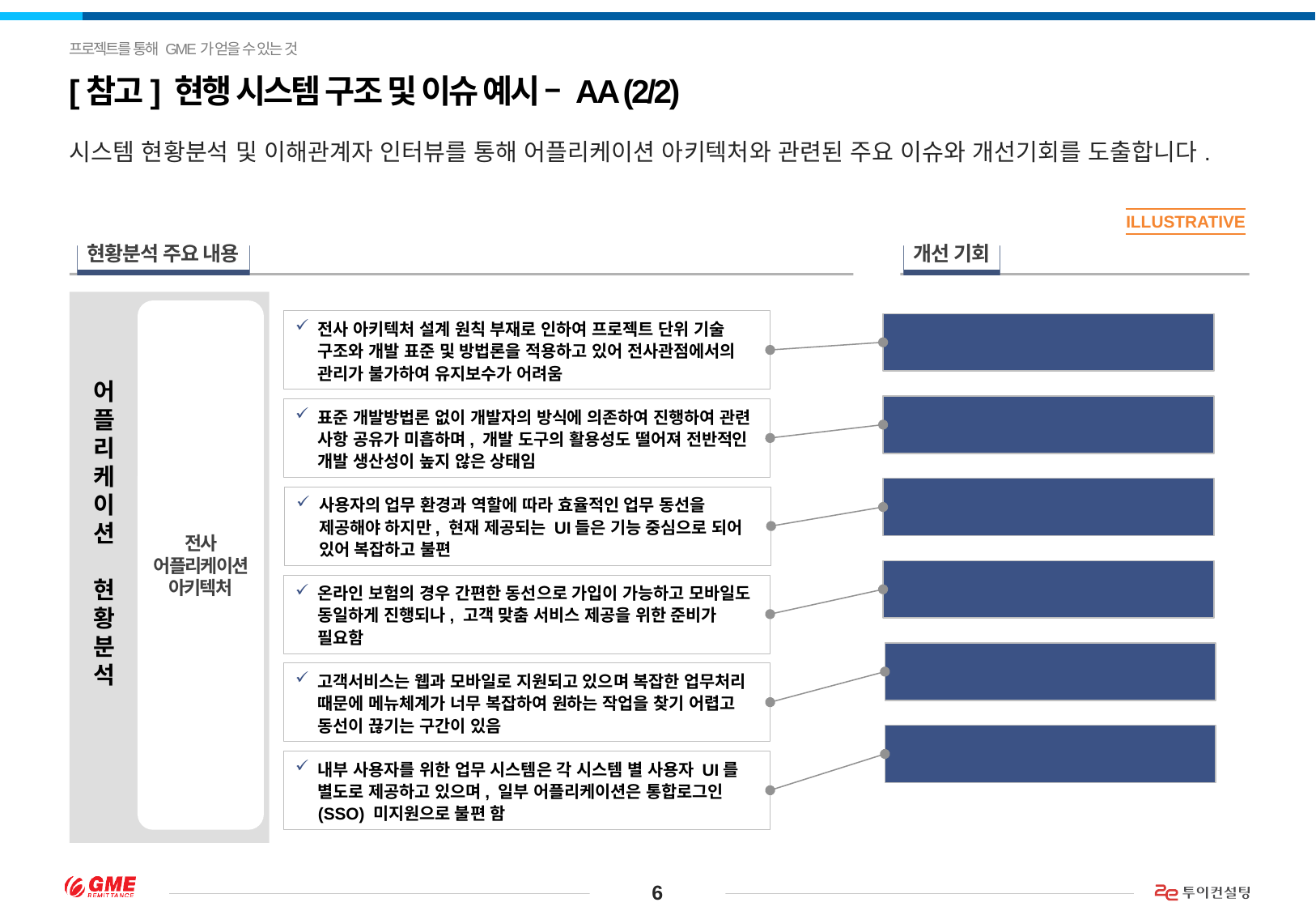

프로젝트를 통해 GME가 얻을 수 있는 것
# [참고] 현행 시스템 구조 및 이슈 예시 – AA (2/2)
시스템 현황분석 및 이해관계자 인터뷰를 통해 어플리케이션 아키텍처와 관련된 주요 이슈와 개선기회를 도출합니다.
ILLUSTRATIVE
현황분석 주요 내용
개선 기회

전사 어플리케이션 아키텍처
어플리케이션

현황분석
전사 아키텍처 설계 원칙 부재로 인하여 프로젝트 단위 기술 구조와 개발 표준 및 방법론을 적용하고 있어 전사관점에서의 관리가 불가하여 유지보수가 어려움
전사 아키텍처 설계 원칙 및 아키텍처 수립
표준 개발방법론 및 기술 구조 정의
표준 개발방법론 없이 개발자의 방식에 의존하여 진행하여 관련 사항 공유가 미흡하며, 개발 도구의 활용성도 떨어져 전반적인 개발 생산성이 높지 않은 상태임
사용자 중심의 UI/UX 표준 정의 및 시스템 적용 방안 수립
사용자의 업무 환경과 역할에 따라 효율적인 업무 동선을 제공해야 하지만, 현재 제공되는 UI들은 기능 중심으로 되어 있어 복잡하고 불편
고객 맞춤 콘텐츠 제공 방안 수립
온라인 보험의 경우 간편한 동선으로 가입이 가능하고 모바일도 동일하게 진행되나, 고객 맞춤 서비스 제공을 위한 준비가 필요함
사용자 중심의 모바일 서비스 제공
고객서비스는 웹과 모바일로 지원되고 있으며 복잡한 업무처리 때문에 메뉴체계가 너무 복잡하여 원하는 작업을 찾기 어렵고 동선이 끊기는 구간이 있음
통합된 사용자 환경 구축
내부 사용자를 위한 업무 시스템은 각 시스템 별 사용자 UI를 별도로 제공하고 있으며, 일부 어플리케이션은 통합로그인(SSO) 미지원으로 불편 함